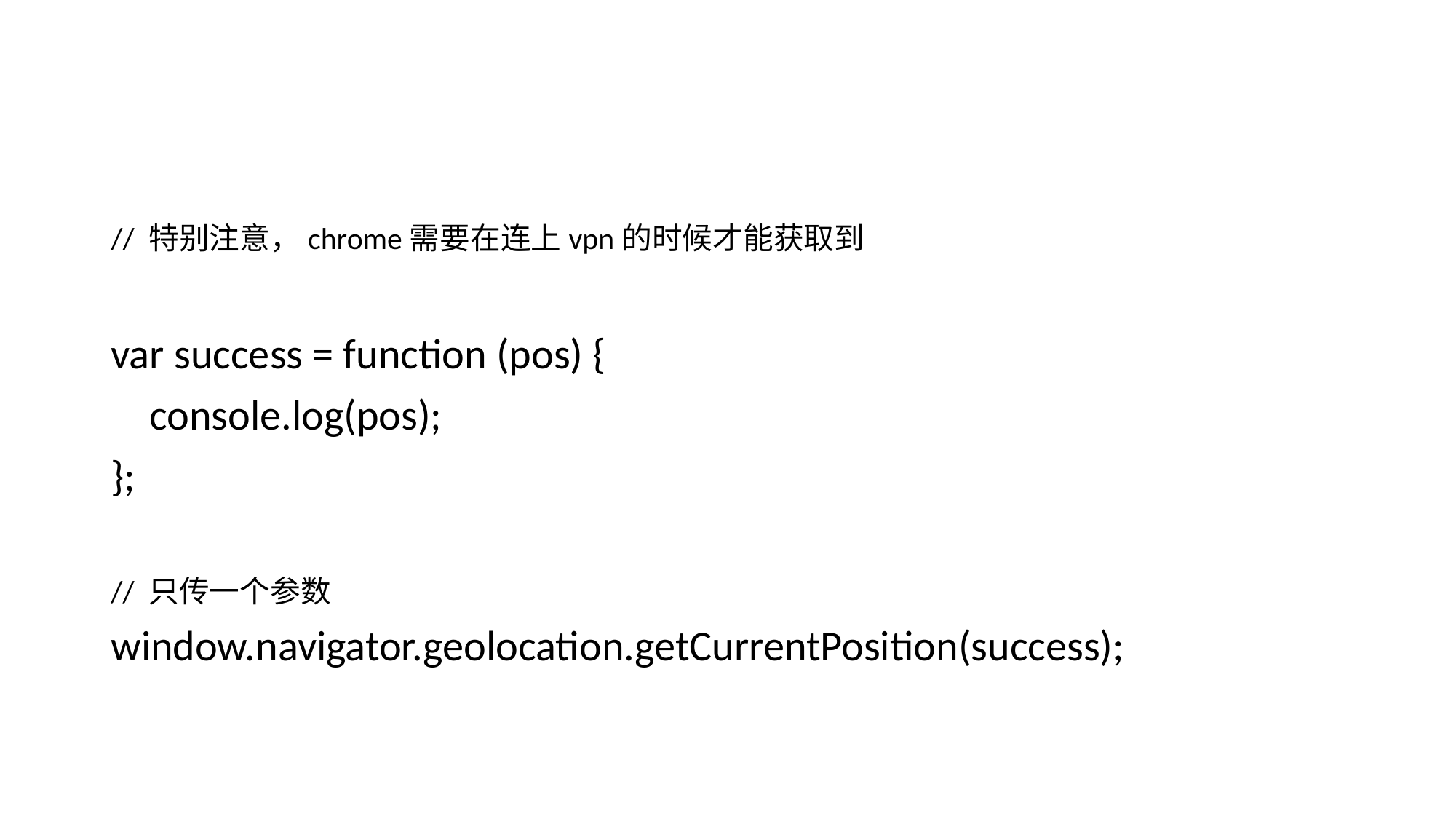

#
// 特别注意，chrome需要在连上vpn的时候才能获取到

var success = function (pos) {
    console.log(pos);
};

// 只传一个参数
window.navigator.geolocation.getCurrentPosition(success);